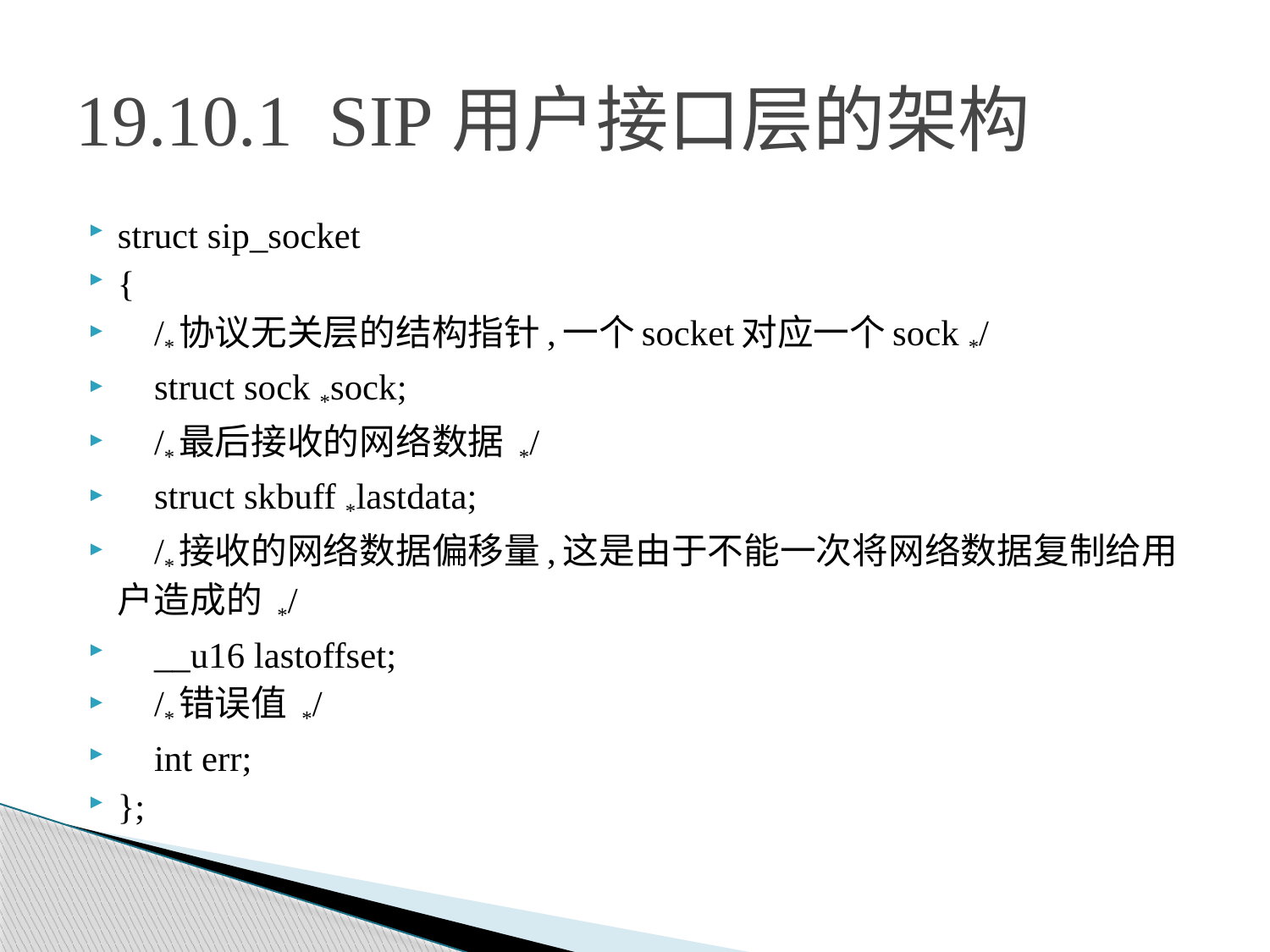

# 19.10.1  SIP用户接口层的架构
struct sip_socket
{
    /*协议无关层的结构指针,一个socket对应一个sock */
    struct sock *sock;
    /*最后接收的网络数据 */
    struct skbuff *lastdata;
    /*接收的网络数据偏移量,这是由于不能一次将网络数据复制给用户造成的 */
    __u16 lastoffset;
    /*错误值 */
    int err;
};